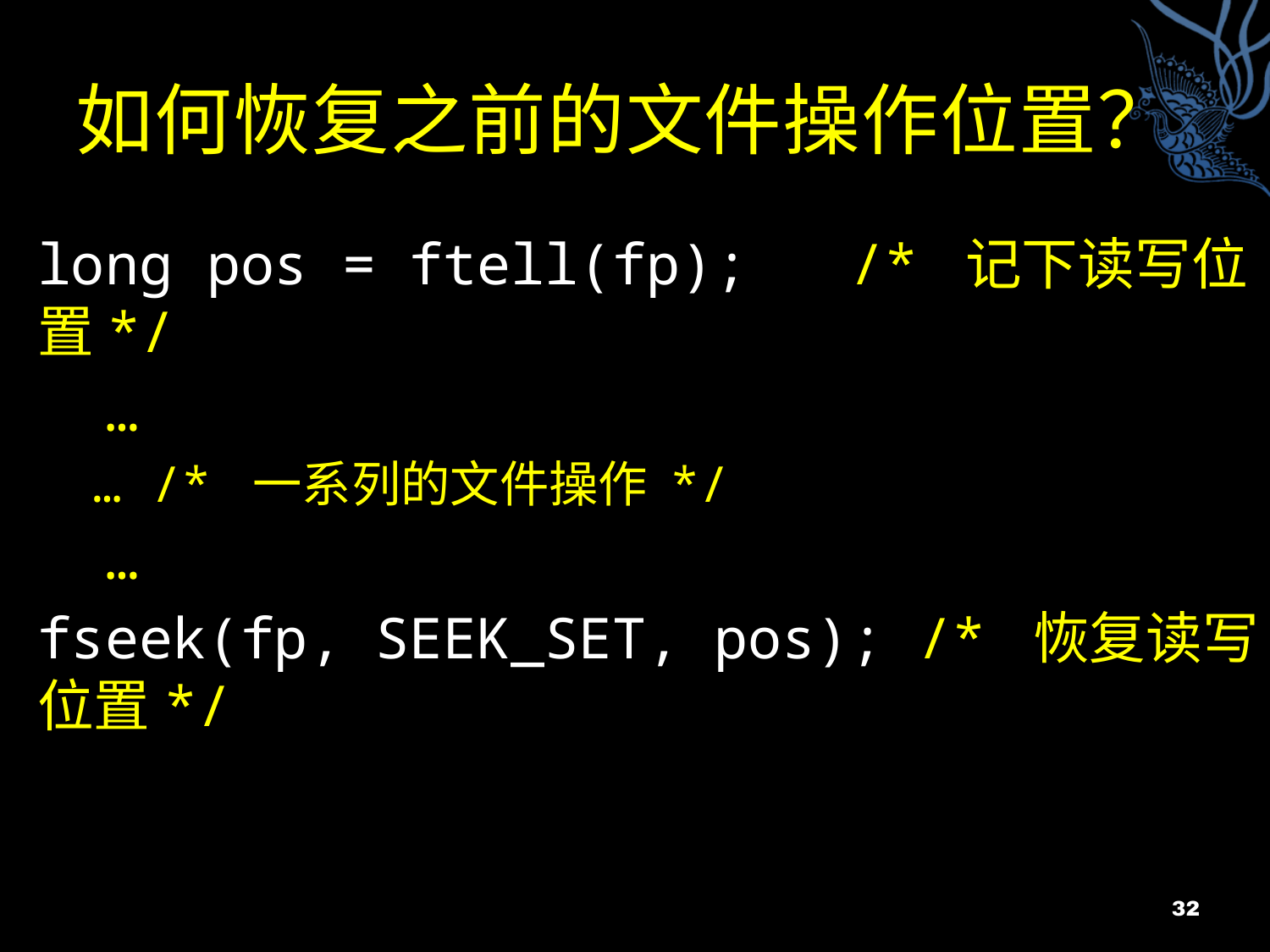

# 如何恢复之前的文件操作位置？
long pos = ftell(fp);   /* 记下读写位置*/
  …
… /* 一系列的文件操作 */
  …
fseek(fp, SEEK_SET, pos); /* 恢复读写位置*/
32